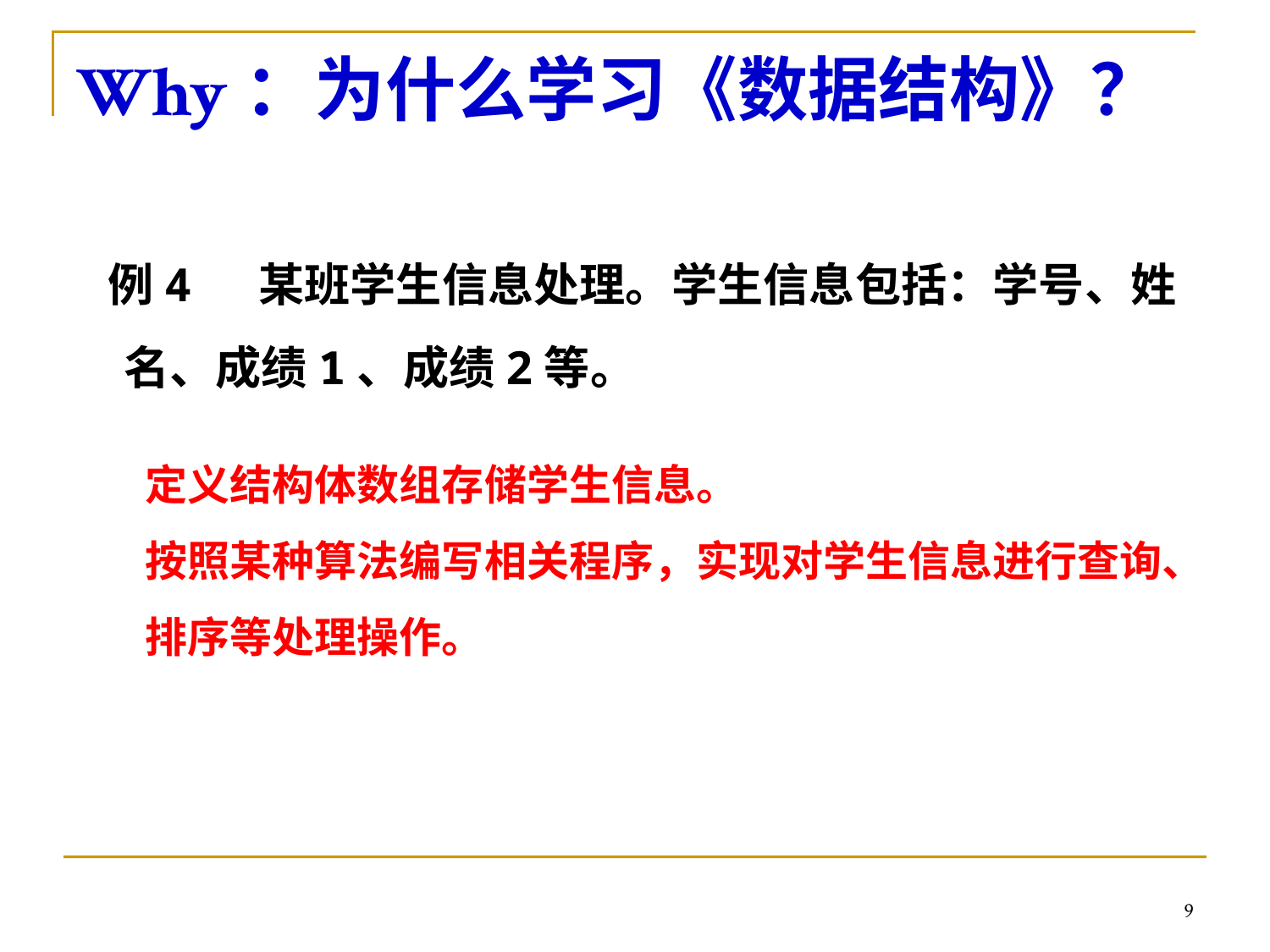

# Why：为什么学习《数据结构》？
  例4  某班学生信息处理。学生信息包括：学号、姓名、成绩1、成绩2等。
定义结构体数组存储学生信息。
按照某种算法编写相关程序，实现对学生信息进行查询、排序等处理操作。
9